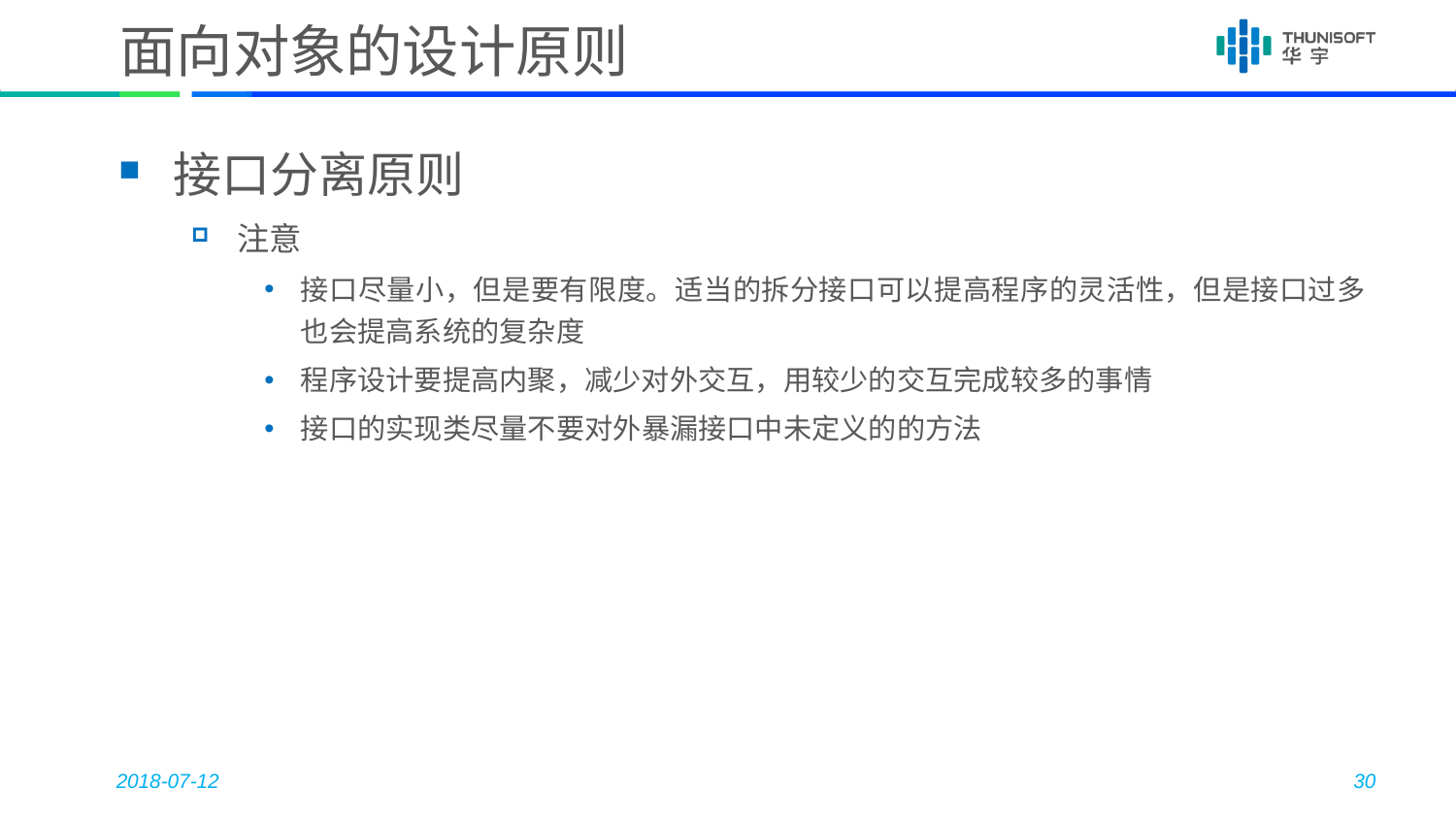

# 面向对象的设计原则
接口分离原则
注意
接口尽量小，但是要有限度。适当的拆分接口可以提高程序的灵活性，但是接口过多也会提高系统的复杂度
程序设计要提高内聚，减少对外交互，用较少的交互完成较多的事情
接口的实现类尽量不要对外暴漏接口中未定义的的方法

2018-07-12
30